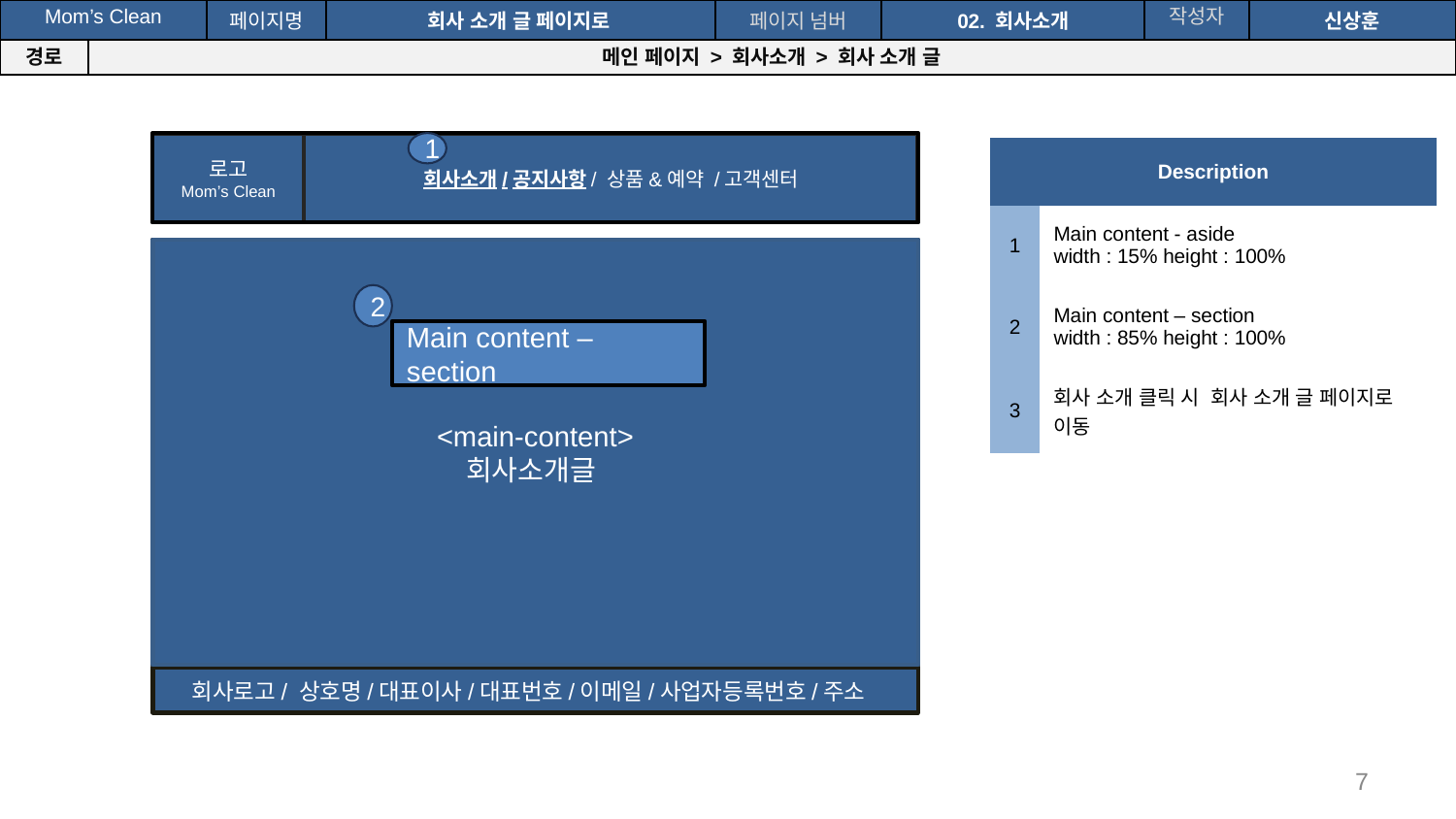

공간(오피스) 대여 시스템
| Mom’s Clean |  | 페이지명 | 회사 소개 글 페이지로 | 페이지 넘버 | 02. 회사소개 | 작성자 | 신상훈 |
| --- | --- | --- | --- | --- | --- | --- | --- |
| 경로 | 메인 페이지 > 회사소개 > 회사 소개 글 |  |  |  |  |  |  |

1
회사소개/공지사항/ 상품&예약 /고객센터
로고
Mom’s Clean
회사로고/ 상호명/대표이사/대표번호/이메일/사업자등록번호/주소
| Description |  |
| --- | --- |
| 1 | Main content - aside width : 15% height : 100% |
| 2 | Main content – section width : 85% height : 100% |
| 3 | 회사 소개 클릭 시 회사 소개 글 페이지로 이동 |
<main-content>
회사소개글

2
Main content – section
7